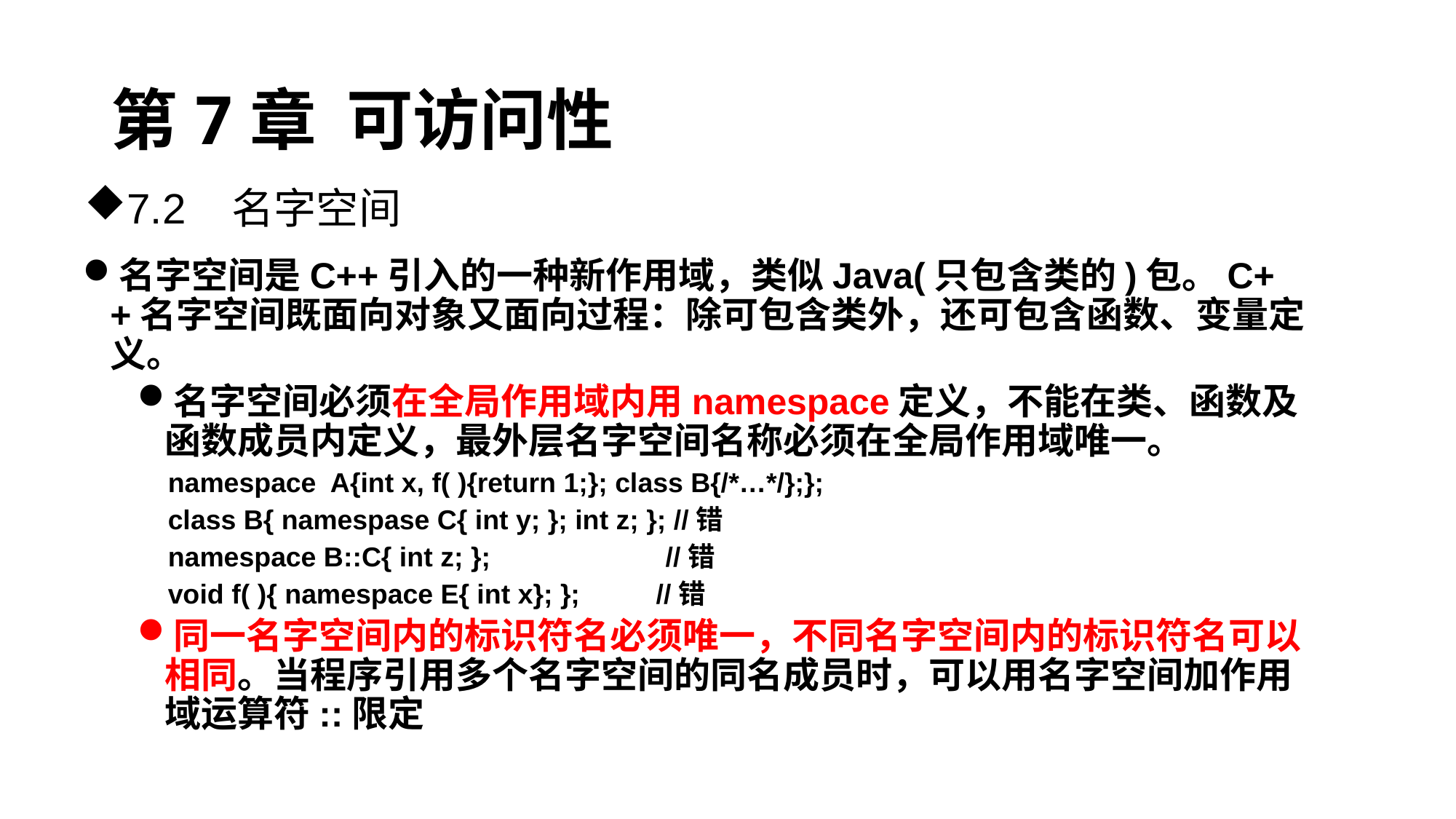

# 第7章  可访问性
7.2   名字空间
名字空间是C++引入的一种新作用域，类似Java(只包含类的)包。C++名字空间既面向对象又面向过程：除可包含类外，还可包含函数、变量定义。
名字空间必须在全局作用域内用namespace定义，不能在类、函数及函数成员内定义，最外层名字空间名称必须在全局作用域唯一。
    namespace  A{int x, f( ){return 1;}; class B{/*…*/};};
    class B{ namespase C{ int y; }; int z; }; //错
    namespace B::C{ int z; };                       //错
    void f( ){ namespace E{ int x}; };          //错
同一名字空间内的标识符名必须唯一，不同名字空间内的标识符名可以相同。当程序引用多个名字空间的同名成员时，可以用名字空间加作用域运算符::限定